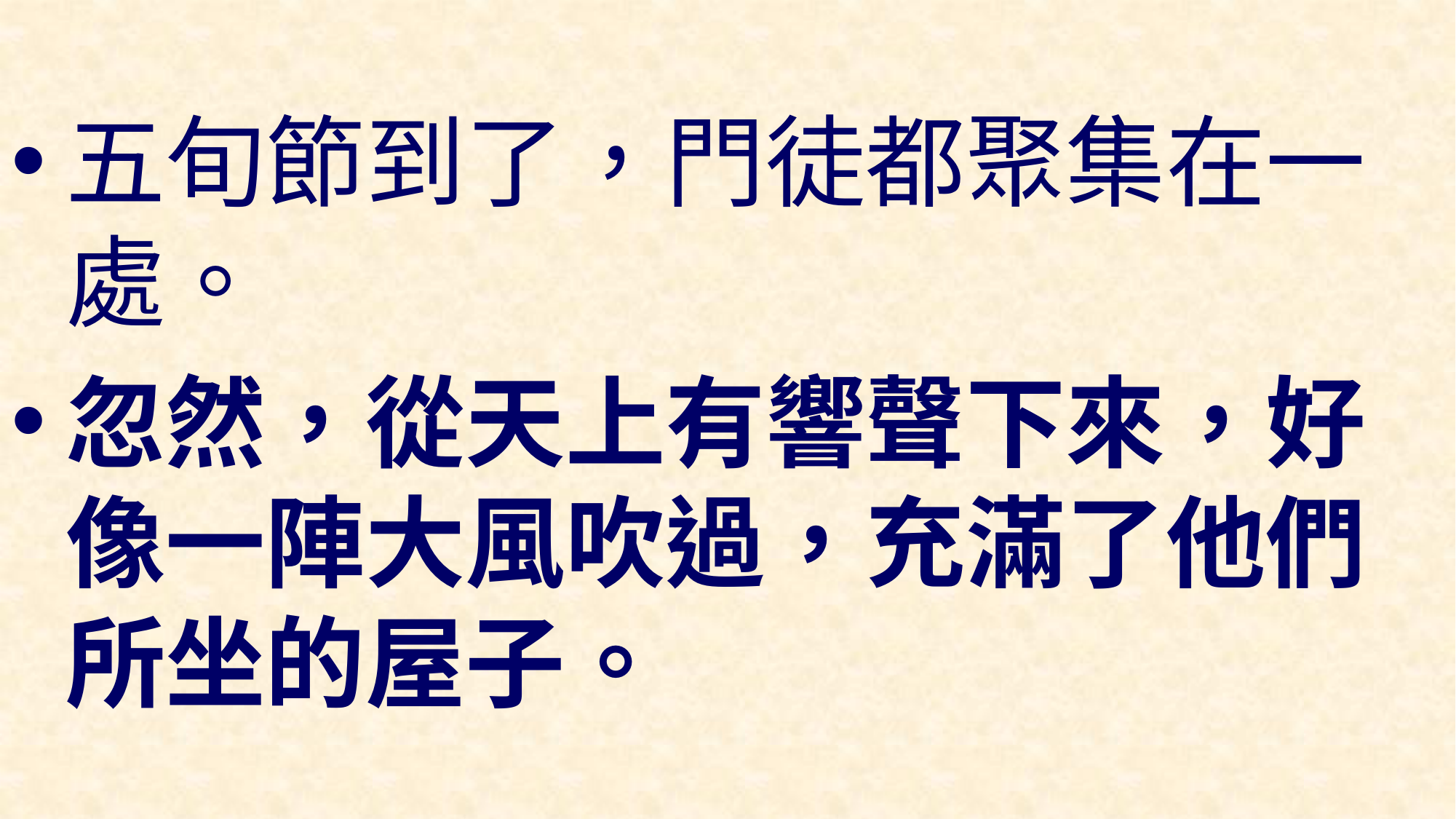

五旬節到了，門徒都聚集在一處。
忽然，從天上有響聲下來，好像一陣大風吹過，充滿了他們所坐的屋子。